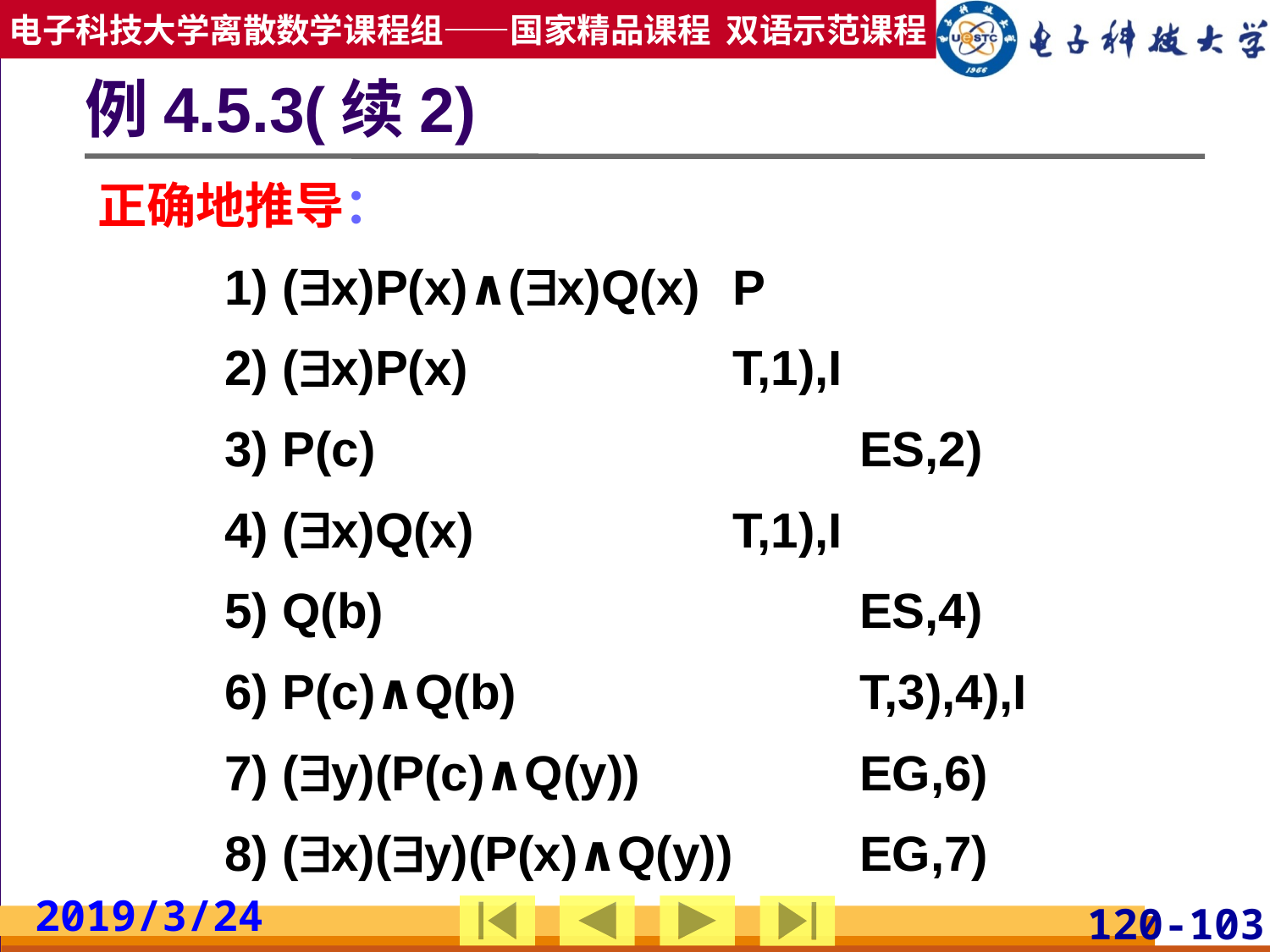

# 例4.5.3(续2)
正确地推导：
	1) (∃x)P(x)∧(∃x)Q(x)	P
	2) (∃x)P(x)			T,1),I
	3) P(c)				ES,2)
	4) (∃x)Q(x)			T,1),I
	5) Q(b)				ES,4)
	6) P(c)∧Q(b)			T,3),4),I
	7) (∃y)(P(c)∧Q(y))		EG,6)
	8) (∃x)(∃y)(P(x)∧Q(y))	EG,7)
2019/3/24